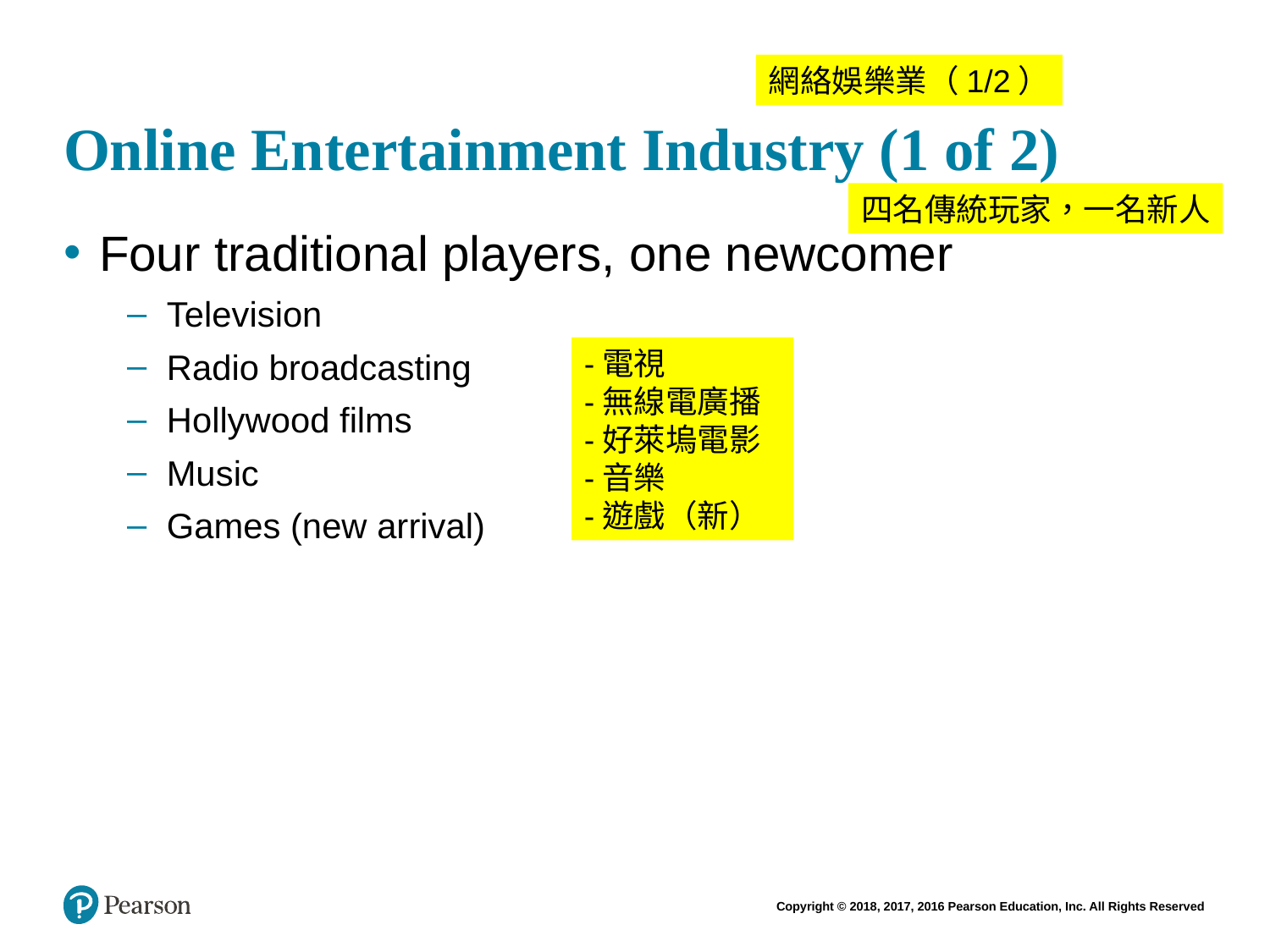

# Online Entertainment Industry (1 of 2)
網絡娛樂業（1/2）
四名傳統玩家，一名新人
Four traditional players, one newcomer
Television
Radio broadcasting
Hollywood films
Music
Games (new arrival)
-電視
-無線電廣播
-好萊塢電影
-音樂
-遊戲（新）